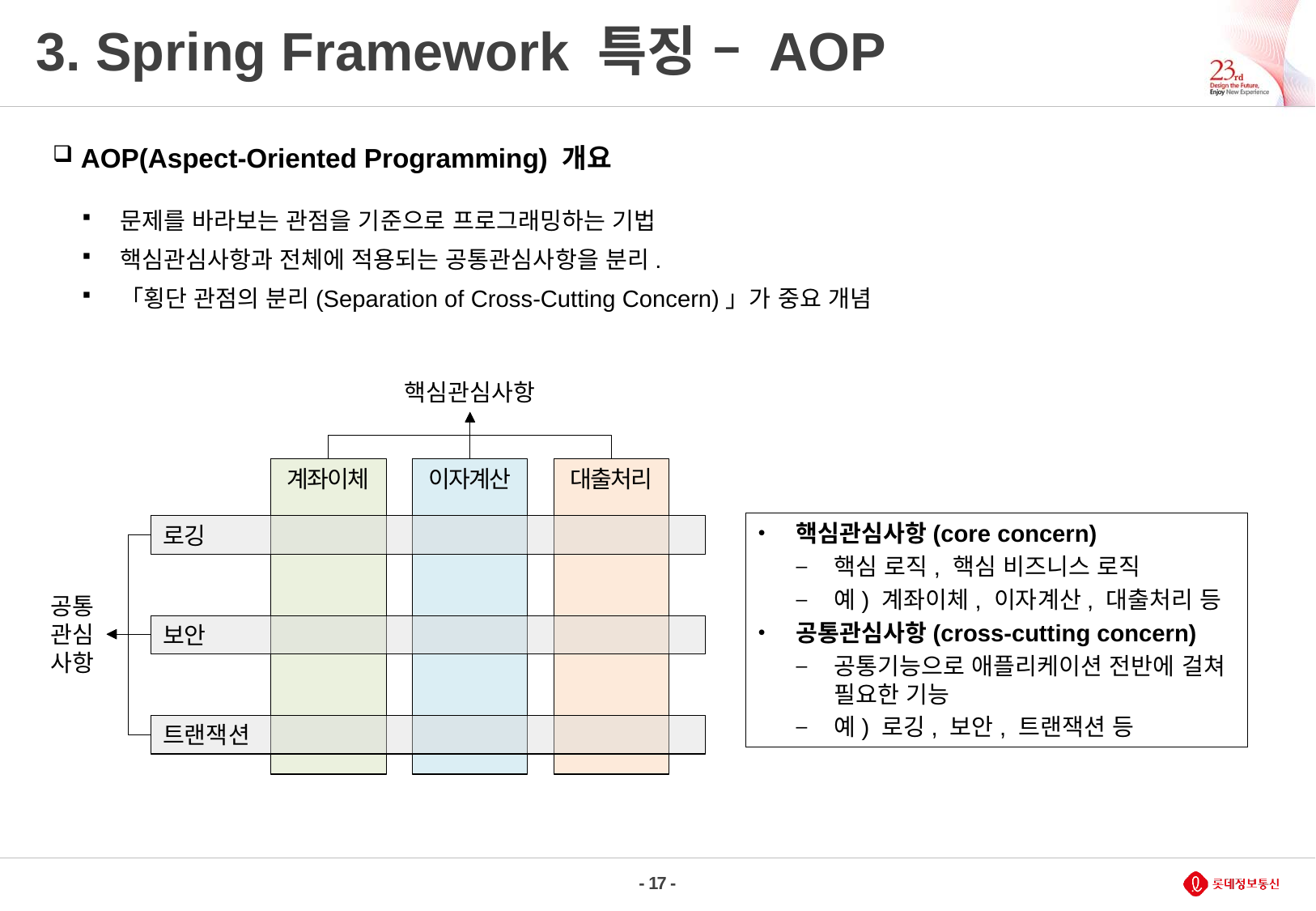

# 3. Spring Framework 특징 – AOP
 AOP(Aspect-Oriented Programming) 개요
문제를 바라보는 관점을 기준으로 프로그래밍하는 기법
핵심관심사항과 전체에 적용되는 공통관심사항을 분리.
「횡단 관점의 분리(Separation of Cross-Cutting Concern)」가 중요 개념
핵심관심사항
계좌이체
이자계산
대출처리
로깅
보안
트랜잭션
핵심관심사항(core concern)
핵심 로직, 핵심 비즈니스 로직
예) 계좌이체, 이자계산, 대출처리 등
공통관심사항(cross-cutting concern)
공통기능으로 애플리케이션 전반에 걸쳐 필요한 기능
예) 로깅, 보안, 트랜잭션 등
공통
관심
사항
- 17 -